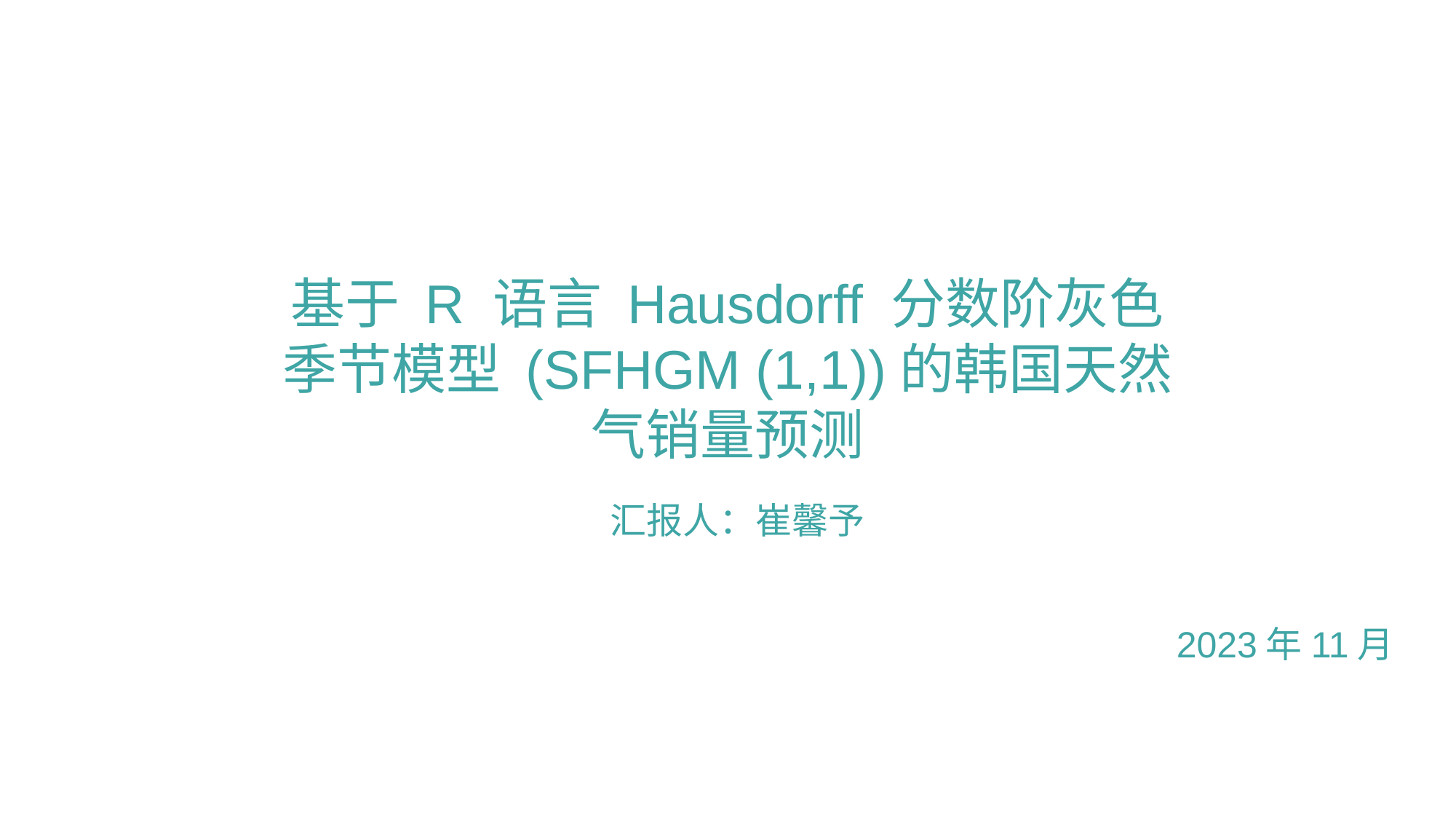

基于 R 语言 Hausdorff 分数阶灰色季节模型 (SFHGM (1,1))的韩国天然气销量预测
 汇报人：崔馨予
2023年11月